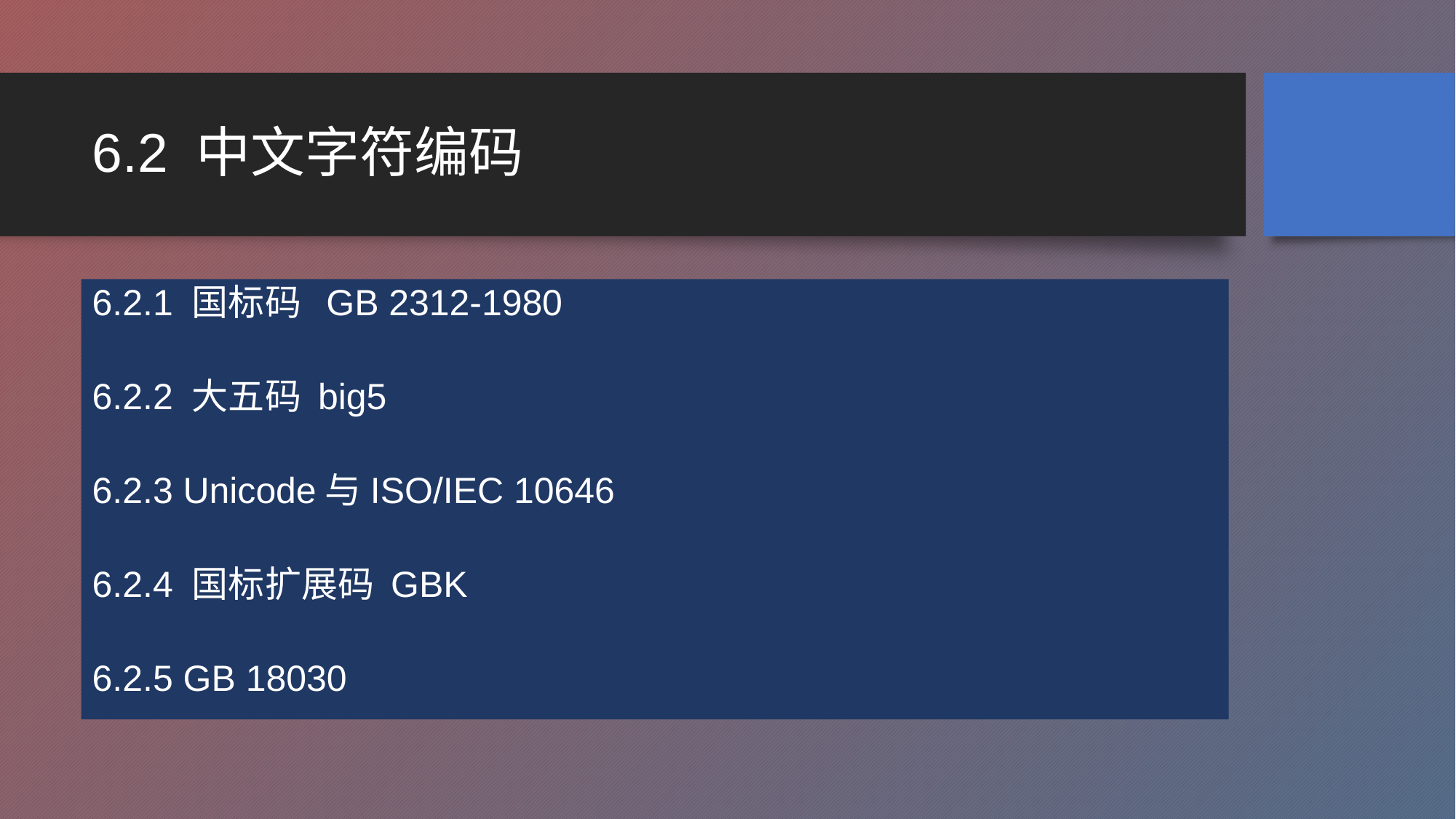

# 6.2 中文字符编码
6.2.1 国标码  GB 2312-1980
6.2.2 大五码 big5
6.2.3 Unicode与ISO/IEC 10646
6.2.4 国标扩展码 GBK
6.2.5 GB 18030